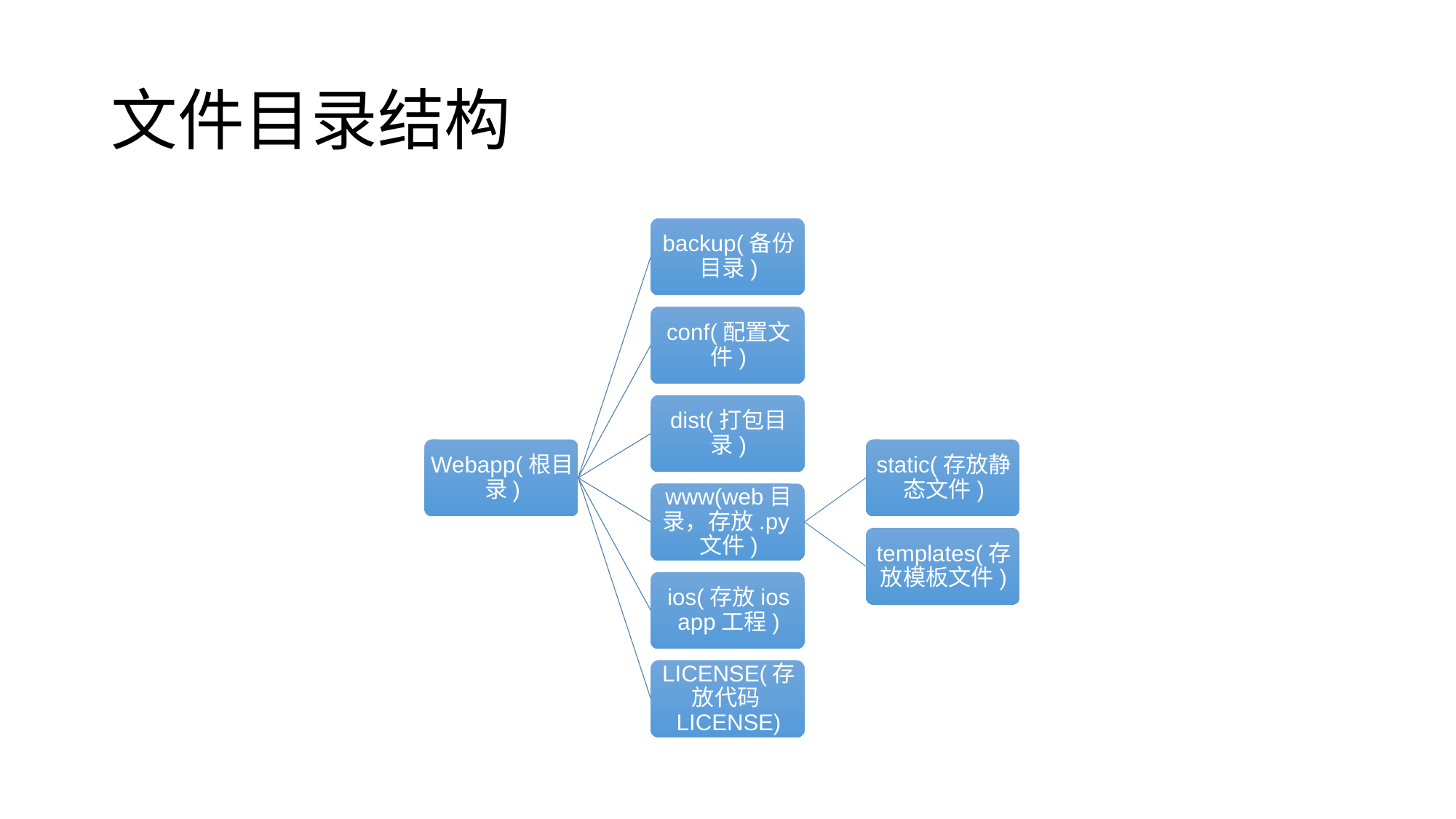

# 文件目录结构
Webapp(根目录)

backup(备份目录)

conf(配置文件)

dist(打包目录)

www(web目录，存放.py文件)

static(存放静态文件)

templates(存放模板文件)

ios(存放ios app工程)

LICENSE(存放代码LICENSE)